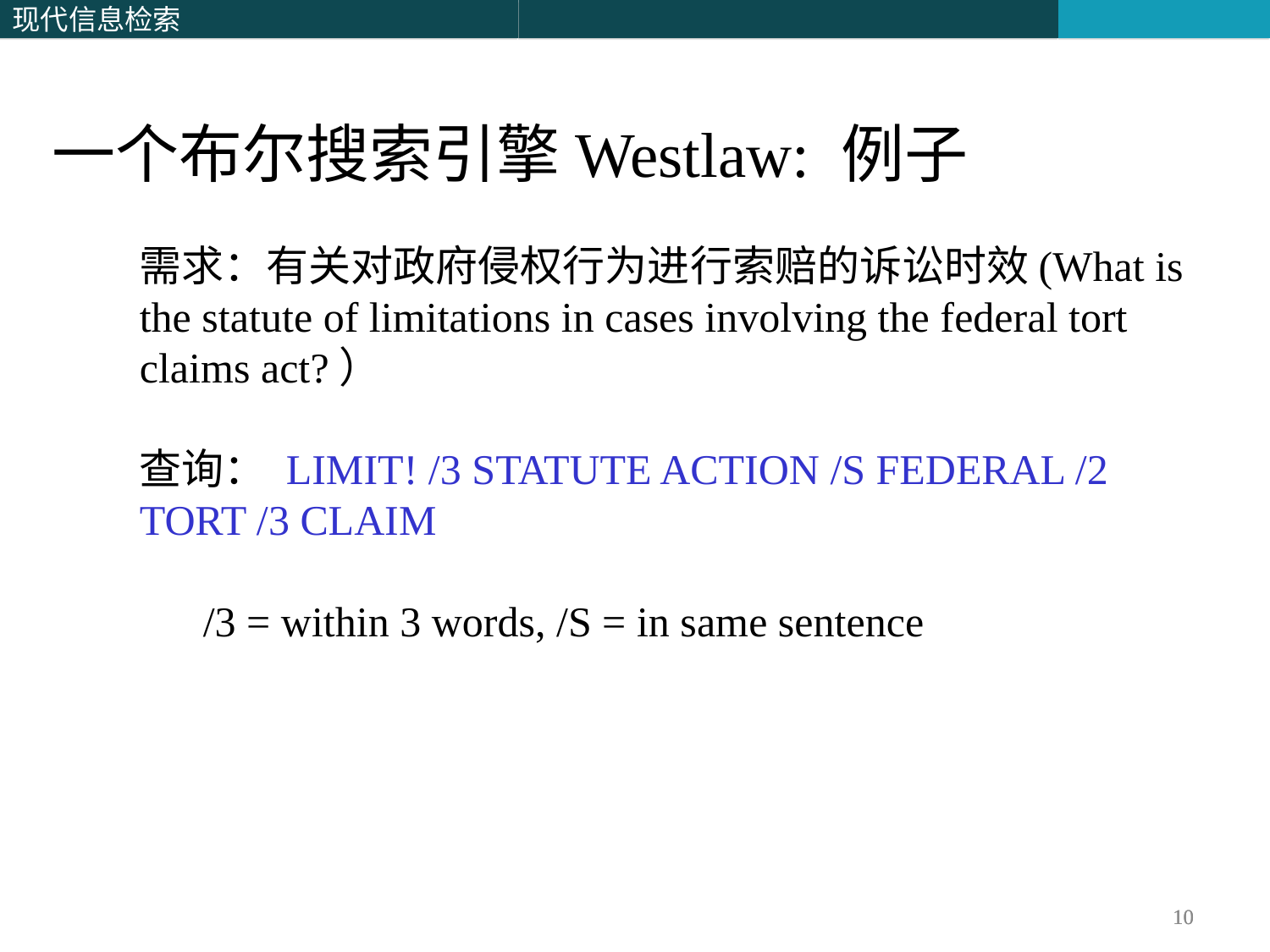

一个布尔搜索引擎Westlaw: 例子
需求：有关对政府侵权行为进行索赔的诉讼时效(What is the statute of limitations in cases involving the federal tort claims act?）

查询： LIMIT! /3 STATUTE ACTION /S FEDERAL /2 TORT /3 CLAIM

/3 = within 3 words, /S = in same sentence
10
10